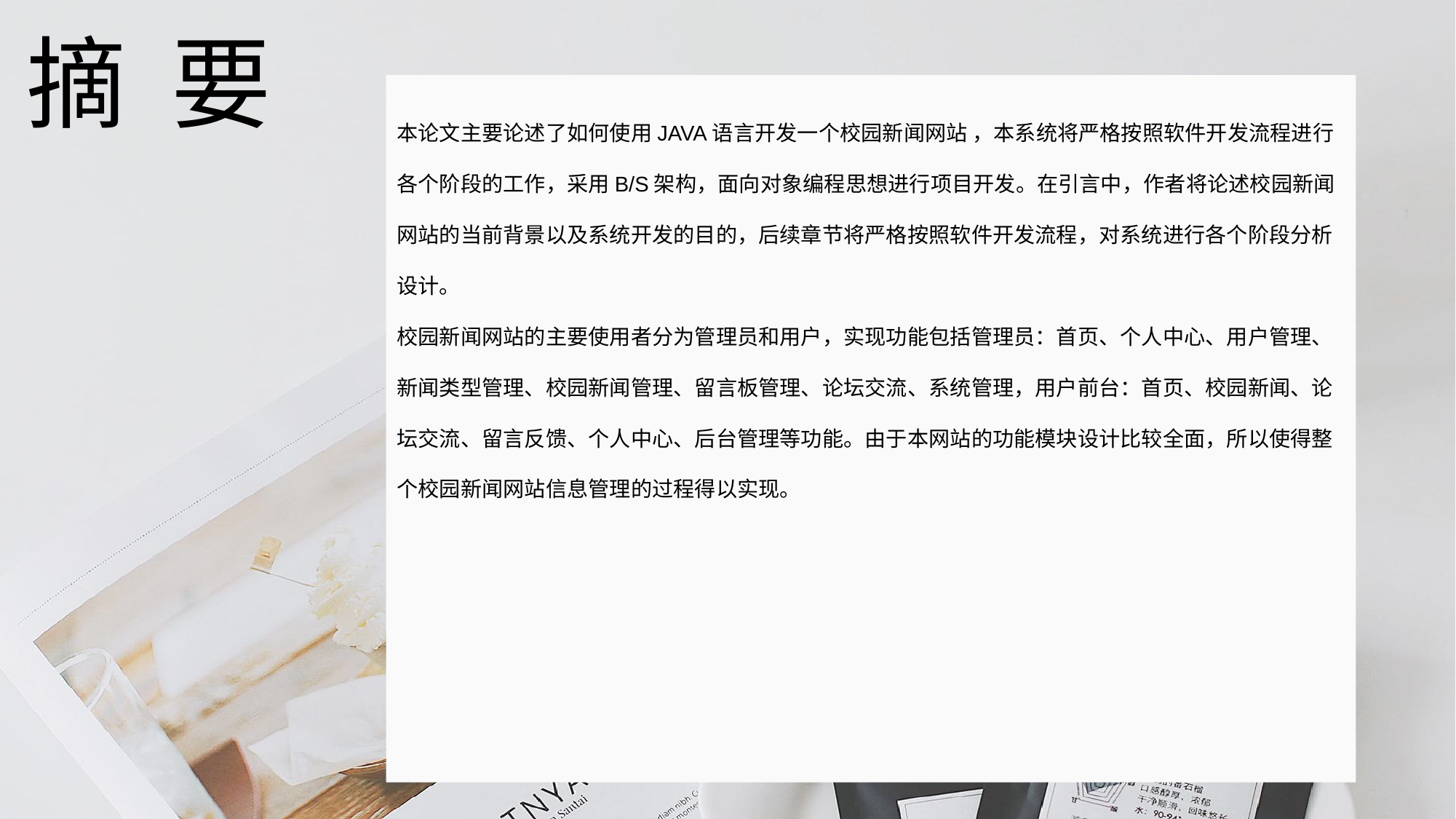

摘  要

本论文主要论述了如何使用JAVA语言开发一个校园新闻网站 ，本系统将严格按照软件开发流程进行各个阶段的工作，采用B/S架构，面向对象编程思想进行项目开发。在引言中，作者将论述校园新闻网站的当前背景以及系统开发的目的，后续章节将严格按照软件开发流程，对系统进行各个阶段分析设计。
校园新闻网站的主要使用者分为管理员和用户，实现功能包括管理员：首页、个人中心、用户管理、新闻类型管理、校园新闻管理、留言板管理、论坛交流、系统管理，用户前台：首页、校园新闻、论坛交流、留言反馈、个人中心、后台管理等功能。由于本网站的功能模块设计比较全面，所以使得整个校园新闻网站信息管理的过程得以实现。